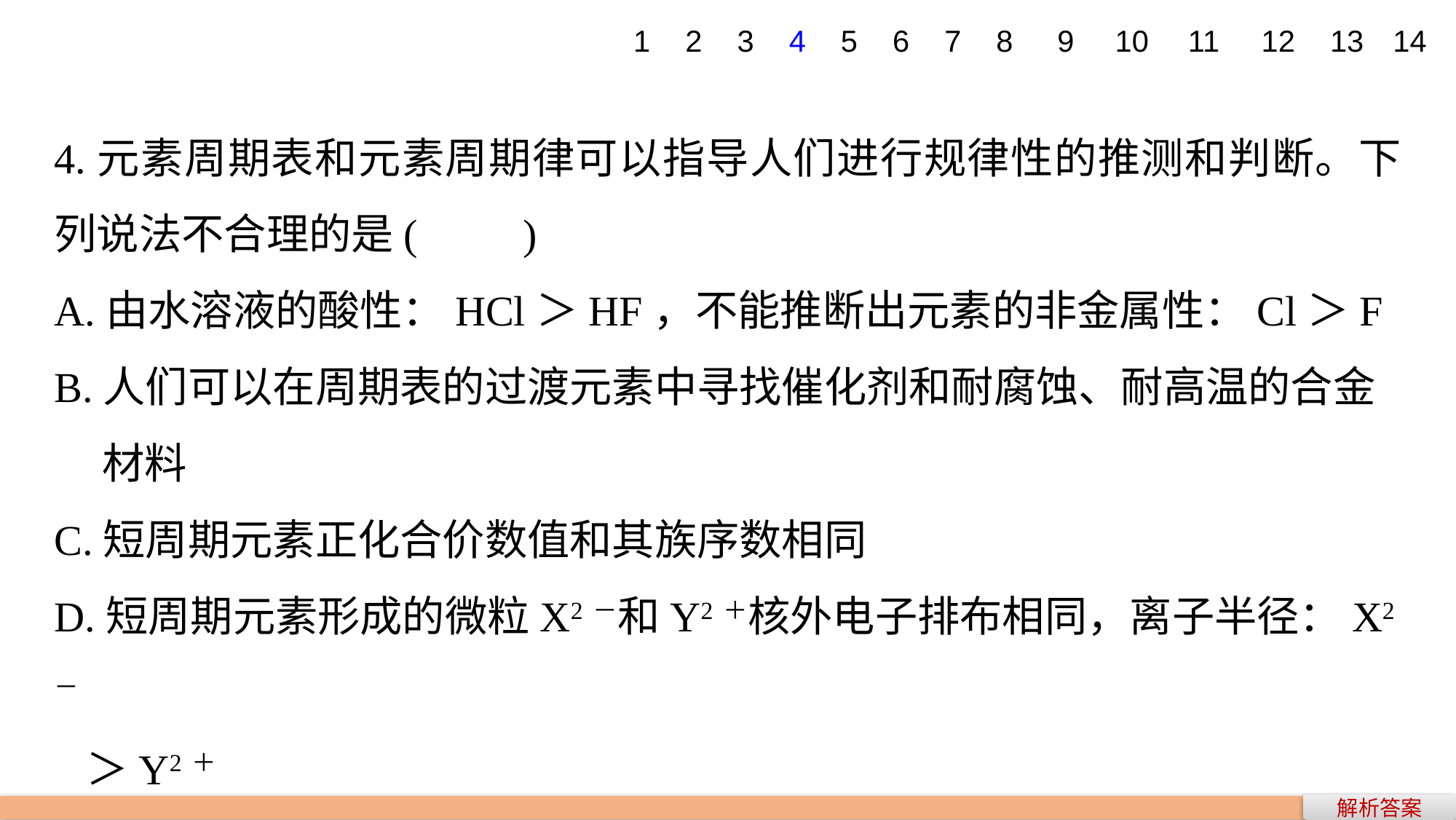

1
2
3
4
5
6
7
8
9
10
11
12
13
14
4.元素周期表和元素周期律可以指导人们进行规律性的推测和判断。下列说法不合理的是(　　)
A.由水溶液的酸性：HCl＞HF，不能推断出元素的非金属性：Cl＞F
B.人们可以在周期表的过渡元素中寻找催化剂和耐腐蚀、耐高温的合金
    材料
C.短周期元素正化合价数值和其族序数相同
D.短周期元素形成的微粒X2－和Y2＋核外电子排布相同，离子半径：X2－
    ＞Y2＋
解析答案